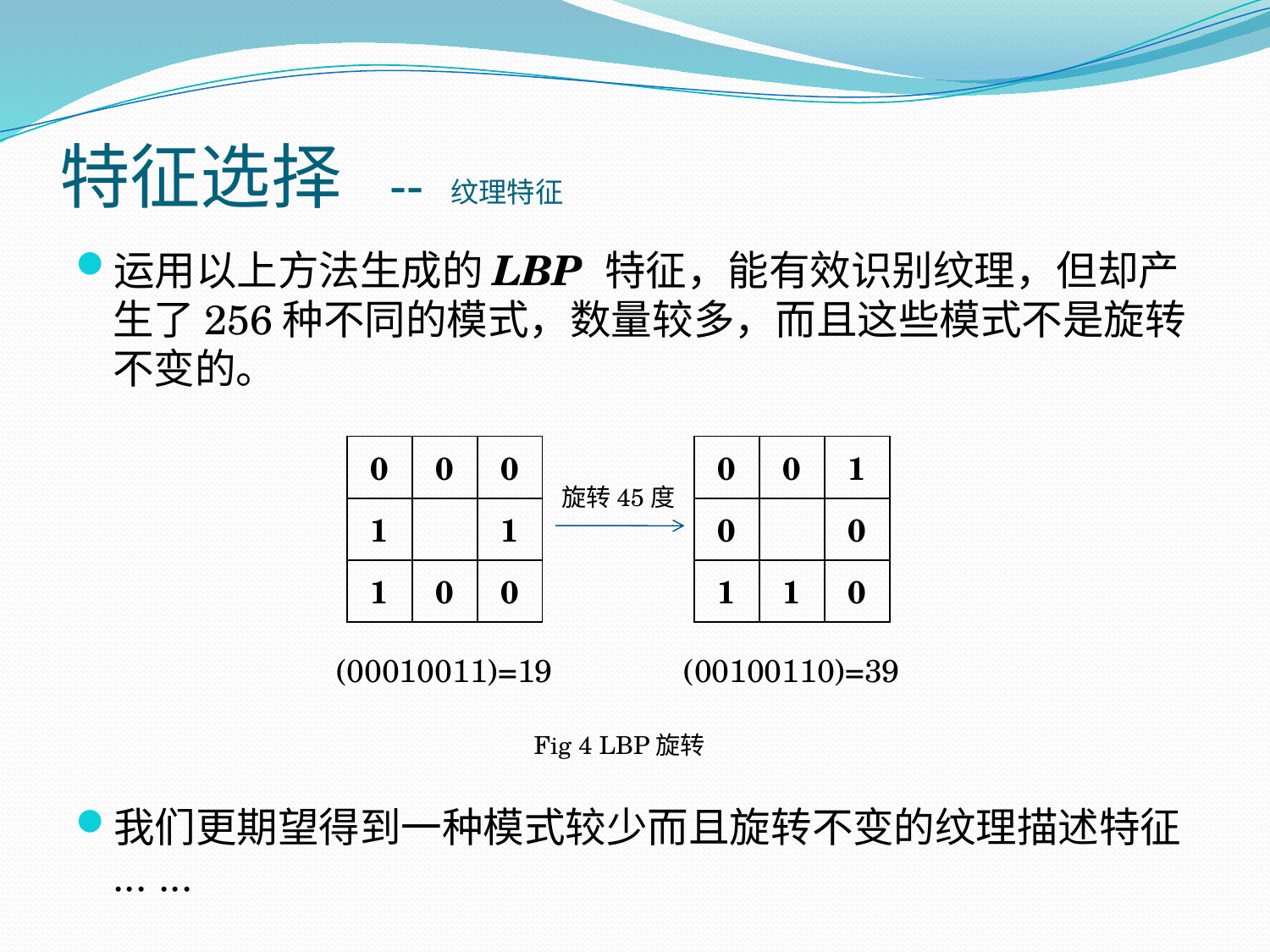

# 特征选择  -- 纹理特征
运用以上方法生成的LBP 特征，能有效识别纹理，但却产生了256种不同的模式，数量较多，而且这些模式不是旋转不变的。

我们更期望得到一种模式较少而且旋转不变的纹理描述特征 ... ...
| 0 | 0 | 0 |
| --- | --- | --- |
| 1 |  | 1 |
| 1 | 0 | 0 |
| 0 | 0 | 1 |
| --- | --- | --- |
| 0 |  | 0 |
| 1 | 1 | 0 |
旋转45度
(00010011)=19
(00100110)=39
Fig 4 LBP旋转